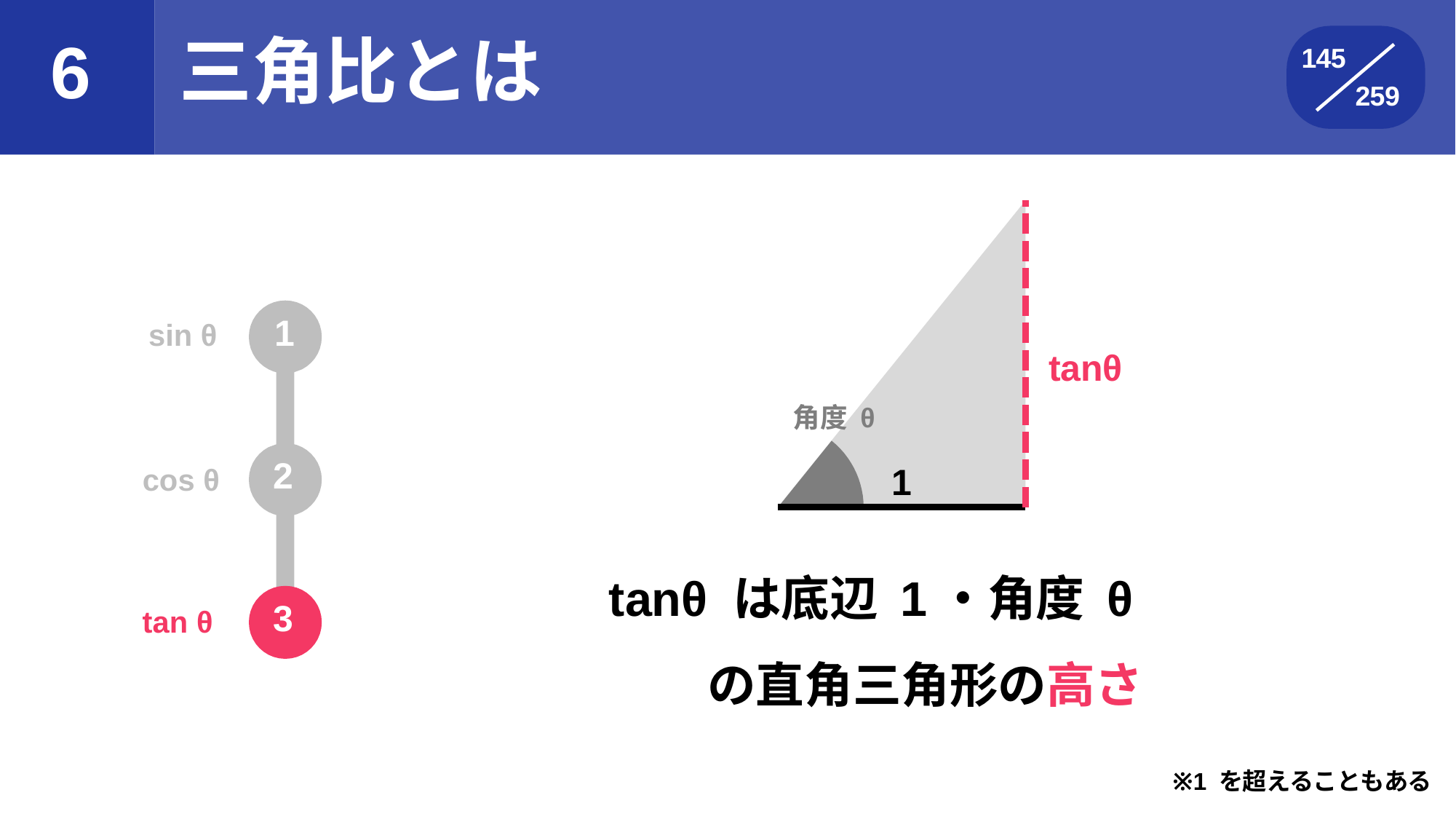

三角比とは
# 6
145
259

sin θ	1
tanθ
角度 θ
2
1
cos θ
tanθ は底辺 1・角度 θ の直角三角形の高さ
※1 を超えることもある

3
tan θ